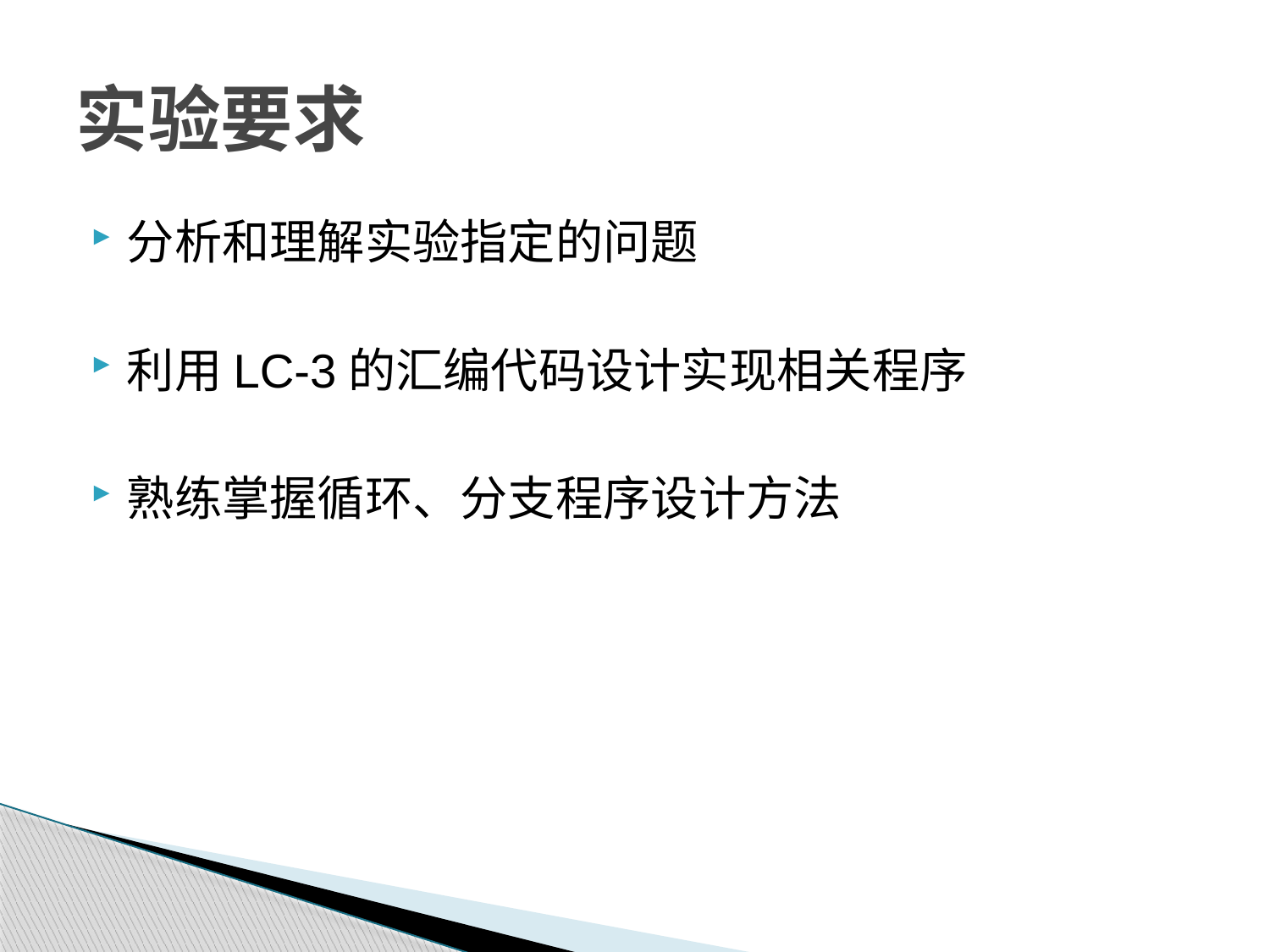

# 实验要求
分析和理解实验指定的问题

利用LC-3的汇编代码设计实现相关程序

熟练掌握循环、分支程序设计方法